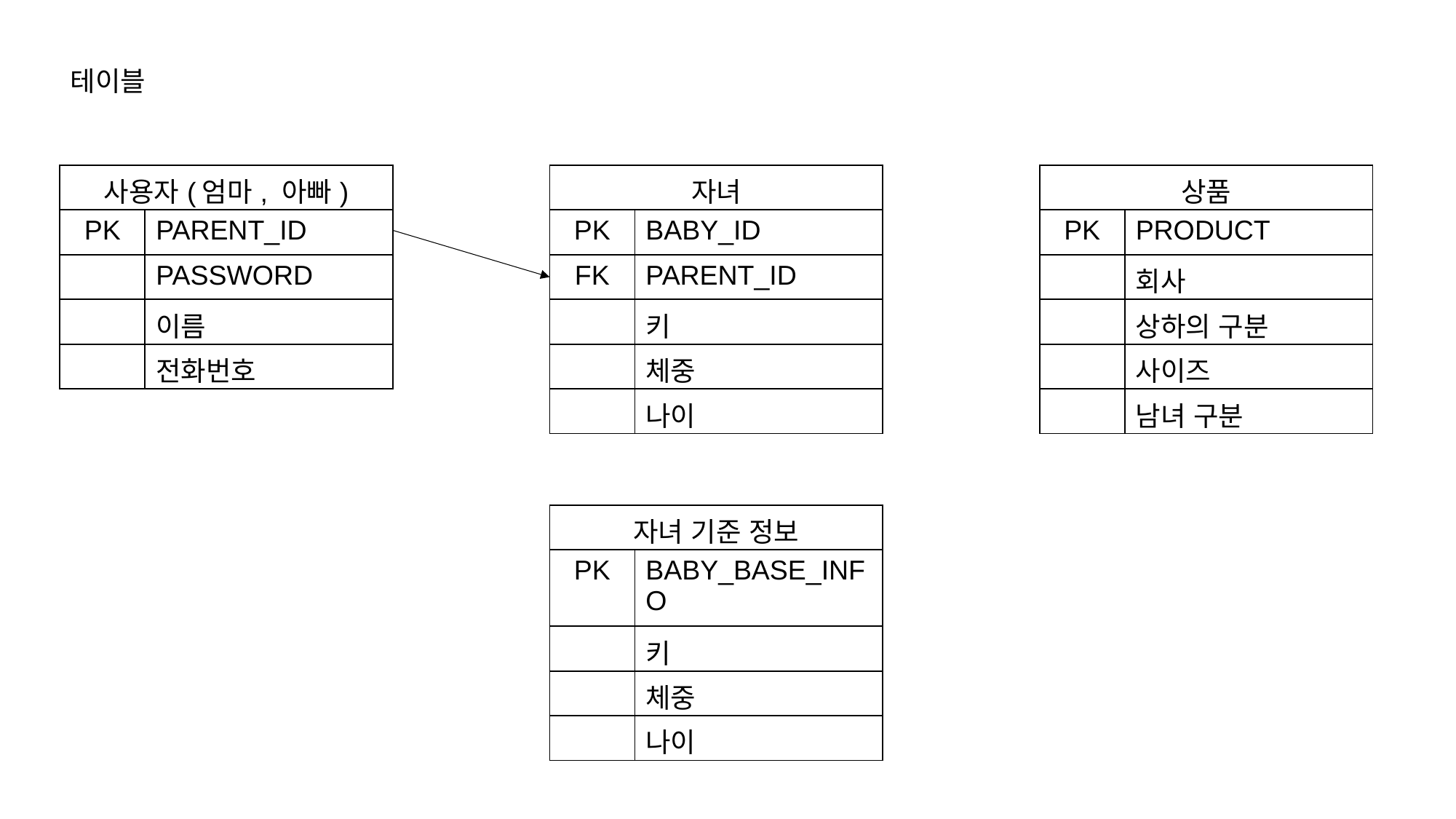

테이블
| 사용자(엄마, 아빠) |  |
| --- | --- |
| PK | PARENT\_ID |
|  | PASSWORD |
|  | 이름 |
|  | 전화번호 |
| 자녀 |  |
| --- | --- |
| PK | BABY\_ID |
| FK | PARENT\_ID |
|  | 키 |
|  | 체중 |
|  | 나이 |
| 상품 |  |
| --- | --- |
| PK | PRODUCT |
|  | 회사 |
|  | 상하의 구분 |
|  | 사이즈 |
|  | 남녀 구분 |
| 자녀 기준 정보 |  |
| --- | --- |
| PK | BABY\_BASE\_INFO |
|  | 키 |
|  | 체중 |
|  | 나이 |